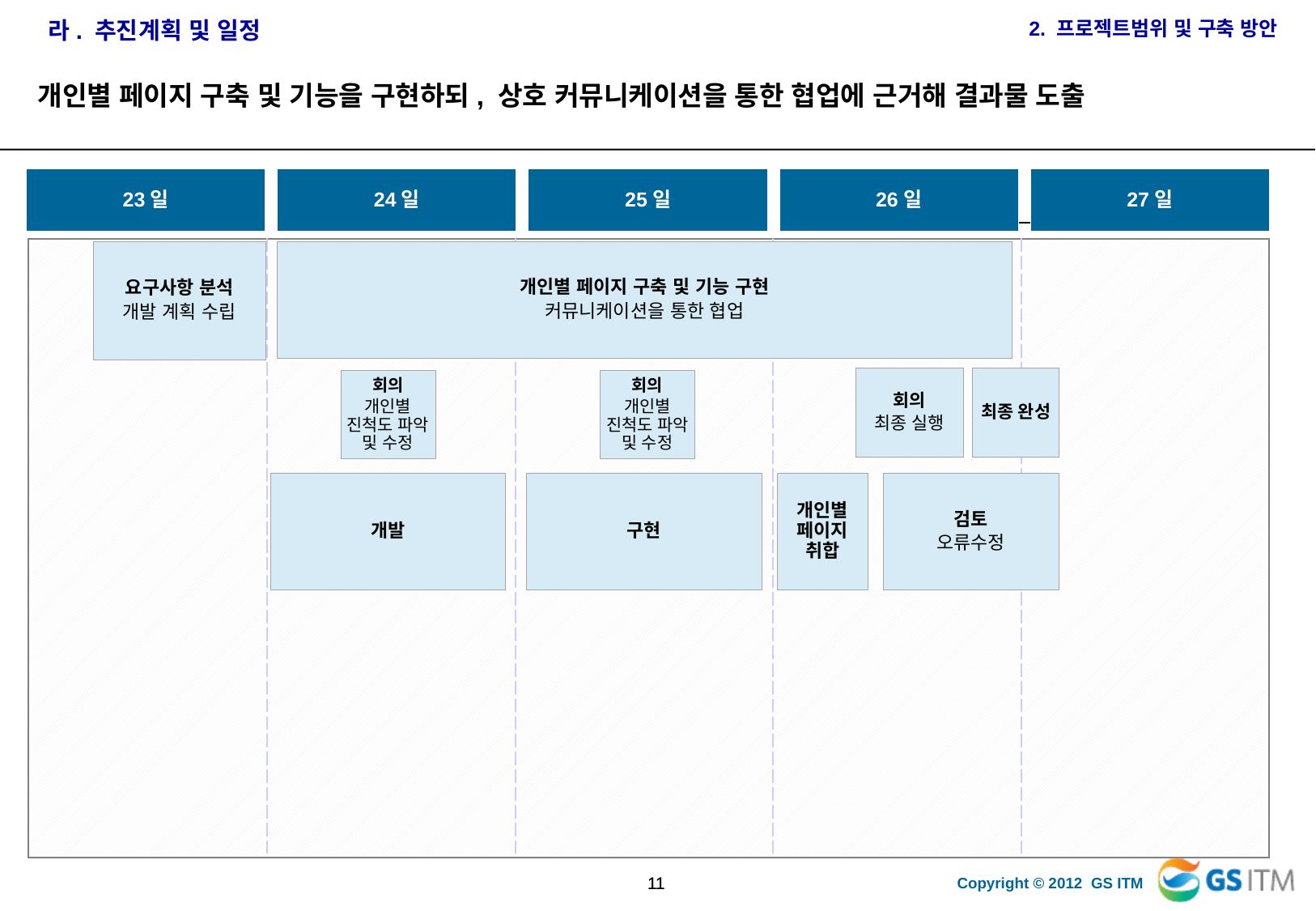

라. 추진계획 및 일정
2. 프로젝트범위 및 구축 방안
개인별 페이지 구축 및 기능을 구현하되, 상호 커뮤니케이션을 통한 협업에 근거해 결과물 도출
23일
24일
25일
26일
27일
|  |  |  |  |  |
| --- | --- | --- | --- | --- |
요구사항 분석
개발 계획 수립
개인별 페이지 구축 및 기능 구현
커뮤니케이션을 통한 협업
회의
최종 실행
최종 완성
회의
개인별 진척도 파악 및 수정
회의
개인별 진척도 파악 및 수정
개인별 페이지 취합
개발
구현
검토
오류수정
11
11